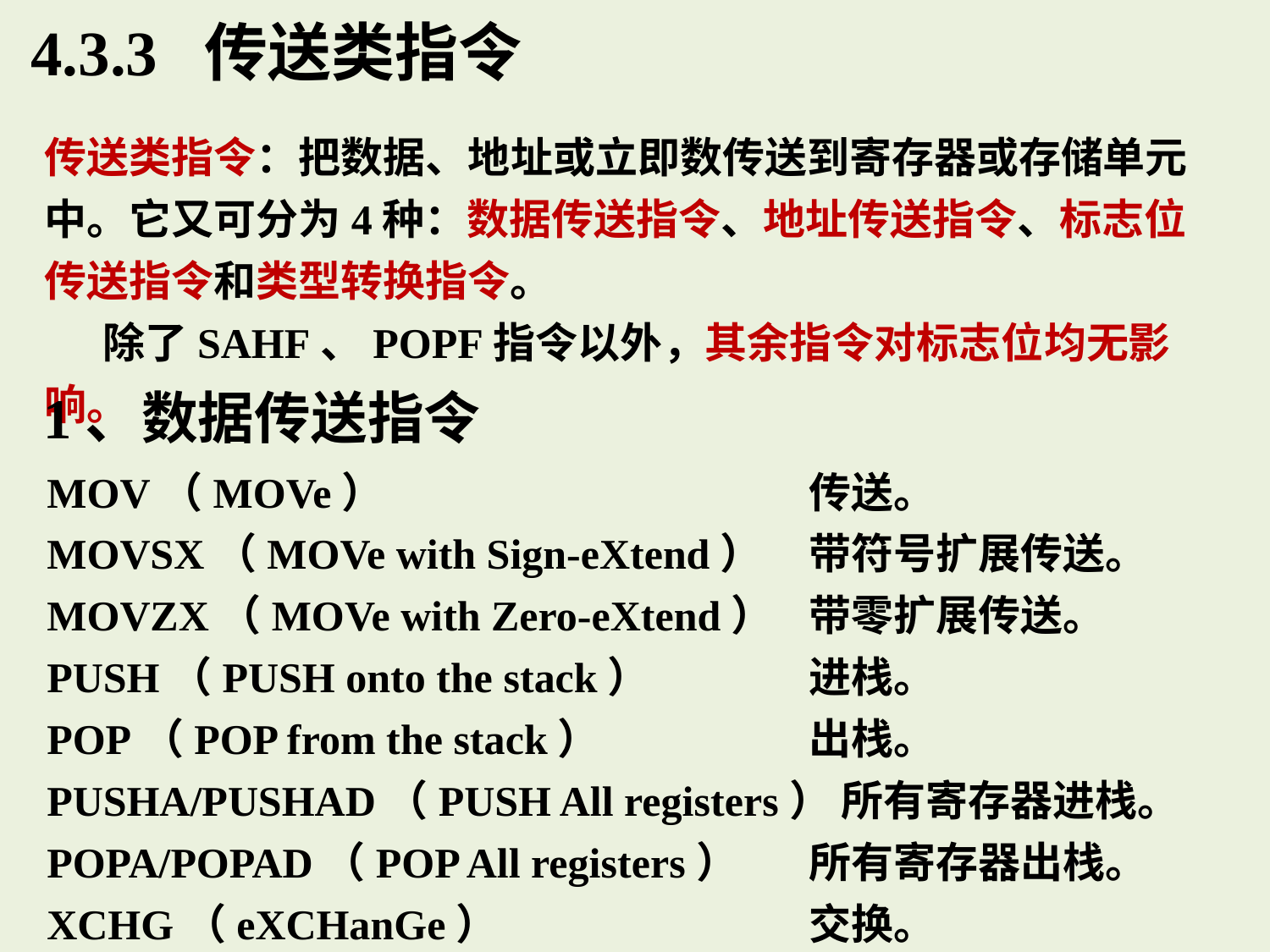

4.3.3  传送类指令
传送类指令：把数据、地址或立即数传送到寄存器或存储单元中。它又可分为4种：数据传送指令、地址传送指令、标志位传送指令和类型转换指令。
     除了SAHF、POPF指令以外，其余指令对标志位均无影响。
1、数据传送指令
MOV（MOVe）  				传送。
MOVSX（MOVe with Sign-eXtend）	带符号扩展传送。
MOVZX（MOVe with Zero-eXtend）	带零扩展传送。
PUSH（PUSH onto the stack）  		进栈。
POP（POP from the stack）  		出栈。
PUSHA/PUSHAD（PUSH All registers） 所有寄存器进栈。
POPA/POPAD（POP All registers）  	所有寄存器出栈。
XCHG（eXCHanGe）  			交换。
104